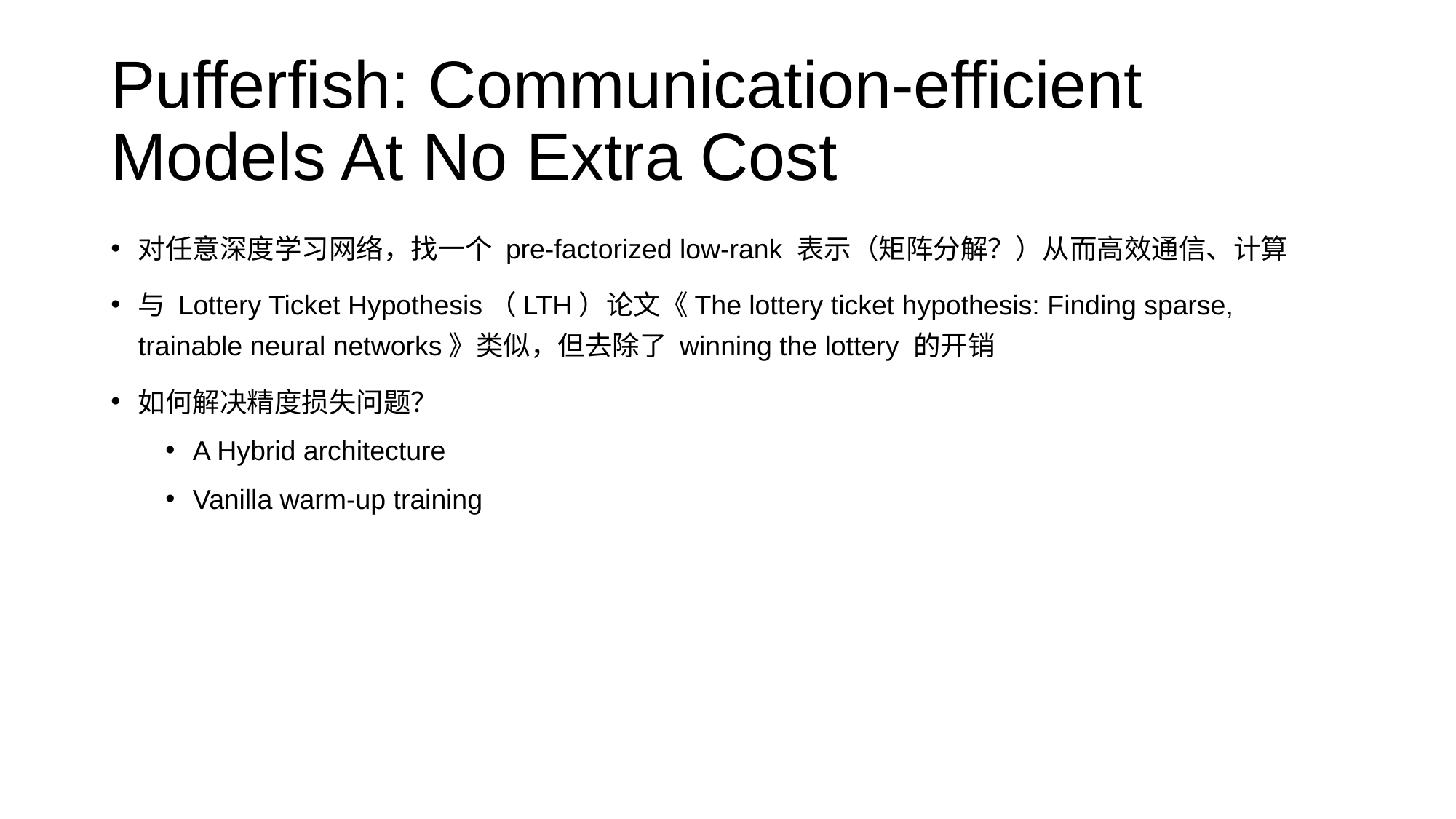

# Pufferfish: Communication-efficient Models At No Extra Cost
对任意深度学习网络，找一个 pre-factorized low-rank 表示（矩阵分解？）从而高效通信、计算
与 Lottery Ticket Hypothesis（LTH）论文《The lottery ticket hypothesis: Finding sparse, trainable neural networks》类似，但去除了 winning the lottery 的开销
如何解决精度损失问题？
A Hybrid architecture
Vanilla warm-up training